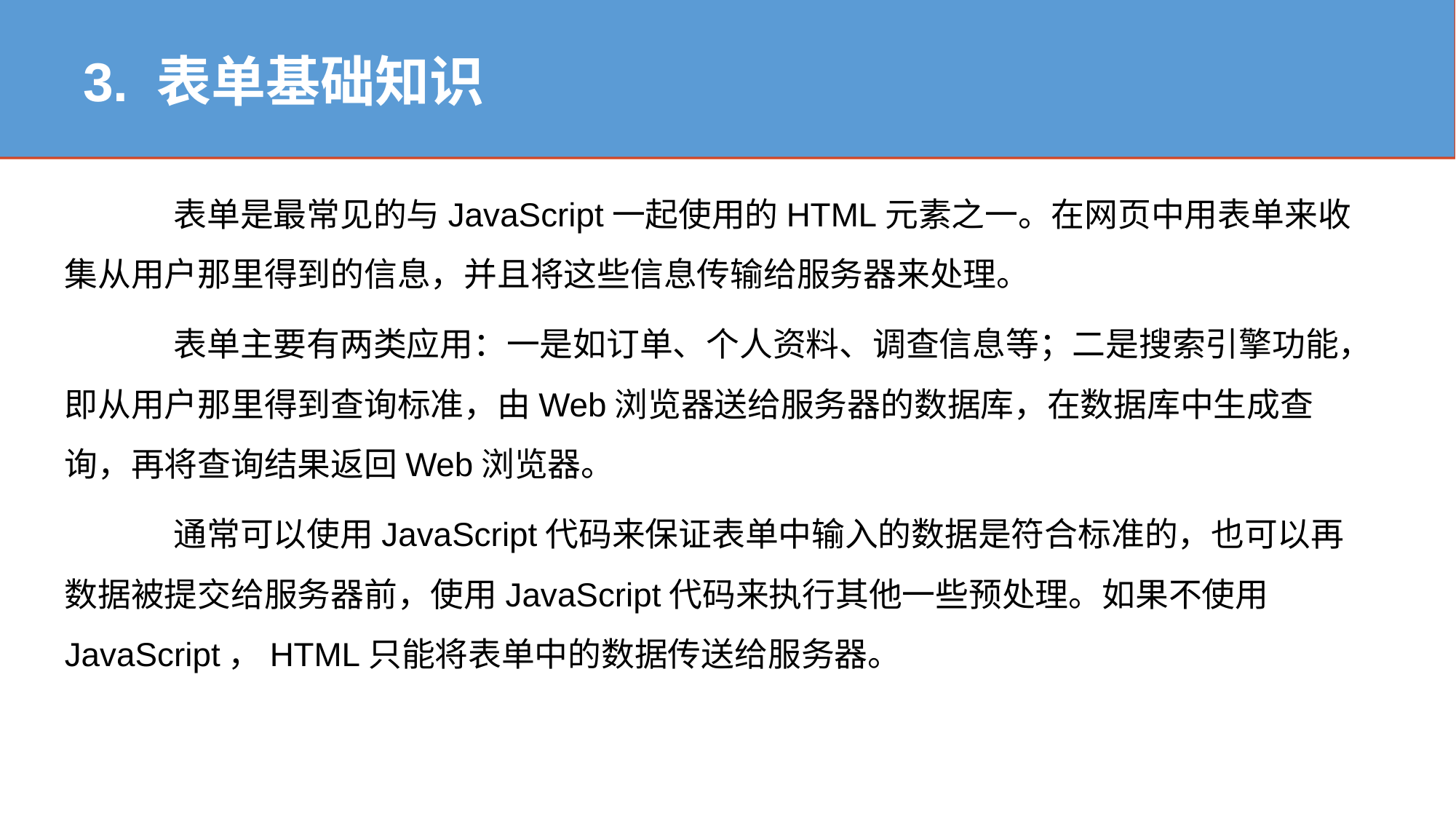

3. 表单基础知识

	表单是最常见的与JavaScript一起使用的HTML元素之一。在网页中用表单来收集从用户那里得到的信息，并且将这些信息传输给服务器来处理。
	表单主要有两类应用：一是如订单、个人资料、调查信息等；二是搜索引擎功能，即从用户那里得到查询标准，由Web浏览器送给服务器的数据库，在数据库中生成查询，再将查询结果返回Web浏览器。
	通常可以使用JavaScript代码来保证表单中输入的数据是符合标准的，也可以再数据被提交给服务器前，使用JavaScript代码来执行其他一些预处理。如果不使用JavaScript，HTML只能将表单中的数据传送给服务器。